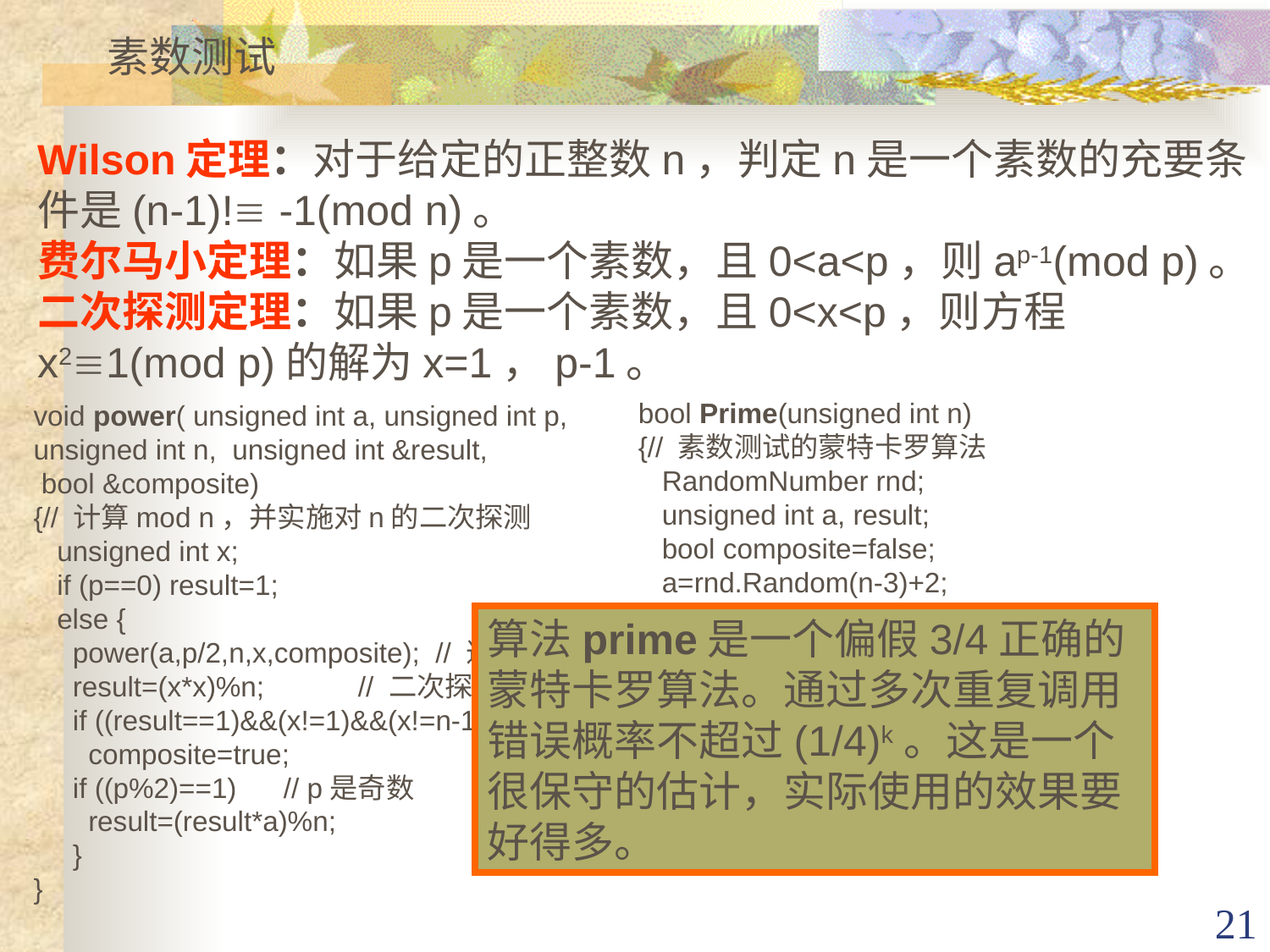

素数测试
Wilson定理：对于给定的正整数n，判定n是一个素数的充要条件是(n-1)!≡ -1(mod n)。
费尔马小定理：如果p是一个素数，且0<a<p，则ap-1(mod p)。
二次探测定理：如果p是一个素数，且0<x<p，则方程x2≡1(mod p)的解为x=1，p-1。
bool Prime(unsigned int n)
{// 素数测试的蒙特卡罗算法
   RandomNumber rnd;
   unsigned int a, result;
   bool composite=false;
   a=rnd.Random(n-3)+2;
   power(a,n-1,n,result,composite);
   if (composite||(result!=1)) return false;
   else return true;
}
void power( unsigned int a, unsigned int p,
unsigned int n,  unsigned int &result,
 bool &composite)
{// 计算mod n，并实施对n的二次探测
   unsigned int x;
   if (p==0) result=1;
   else {
     power(a,p/2,n,x,composite);  // 递归计算
     result=(x*x)%n;            // 二次探测
     if ((result==1)&&(x!=1)&&(x!=n-1))
       composite=true;
     if ((p%2)==1)      // p是奇数
       result=(result*a)%n;
     }
}
算法prime是一个偏假3/4正确的蒙特卡罗算法。通过多次重复调用错误概率不超过(1/4)k。这是一个很保守的估计，实际使用的效果要好得多。
21